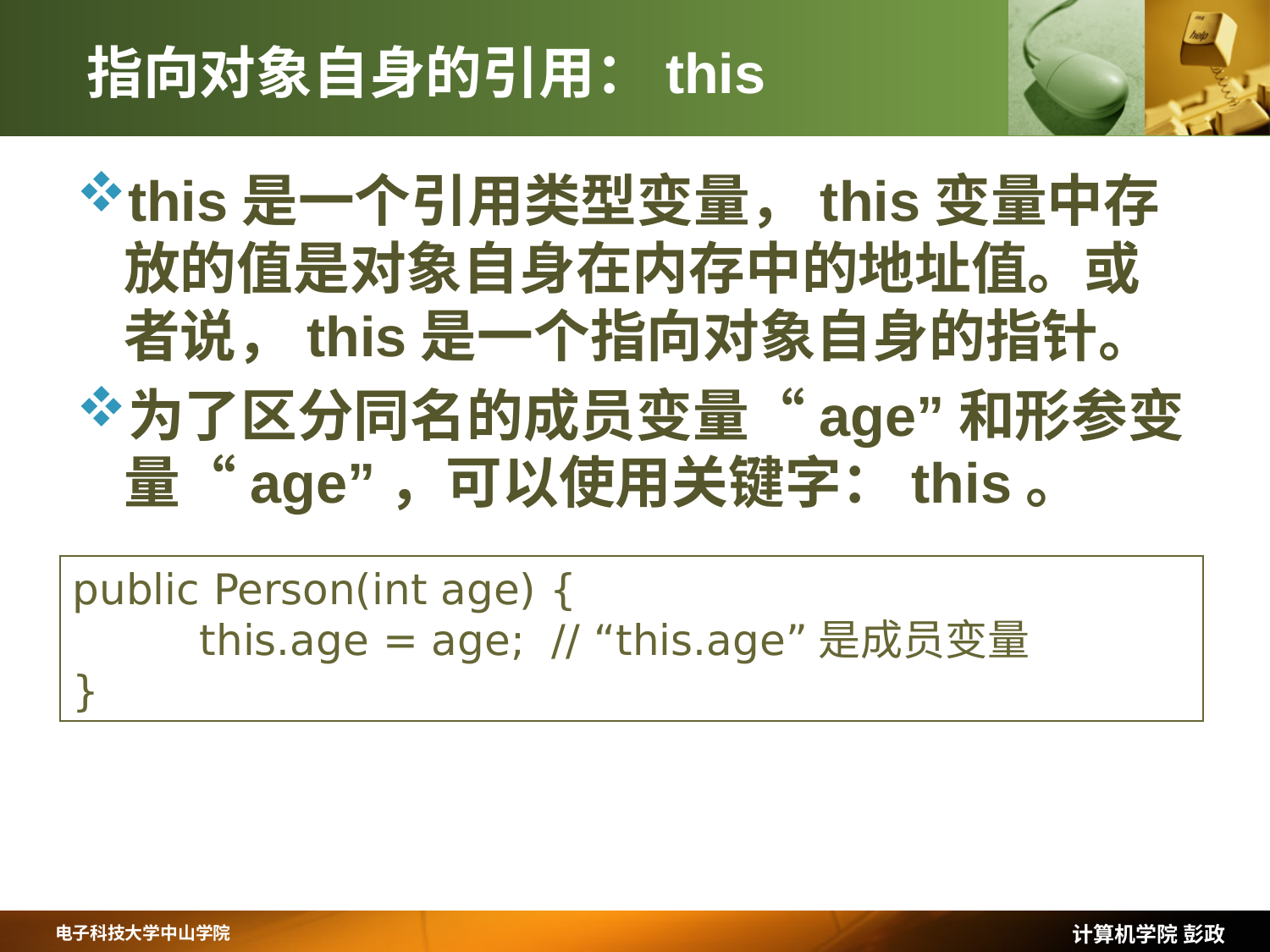

# 指向对象自身的引用：this
this是一个引用类型变量，this变量中存放的值是对象自身在内存中的地址值。或者说，this是一个指向对象自身的指针。
为了区分同名的成员变量“age”和形参变量“age”，可以使用关键字：this。

public Person(int age) {
	this.age = age;  // “this.age”是成员变量
}
计算机学院 彭政
电子科技大学中山学院